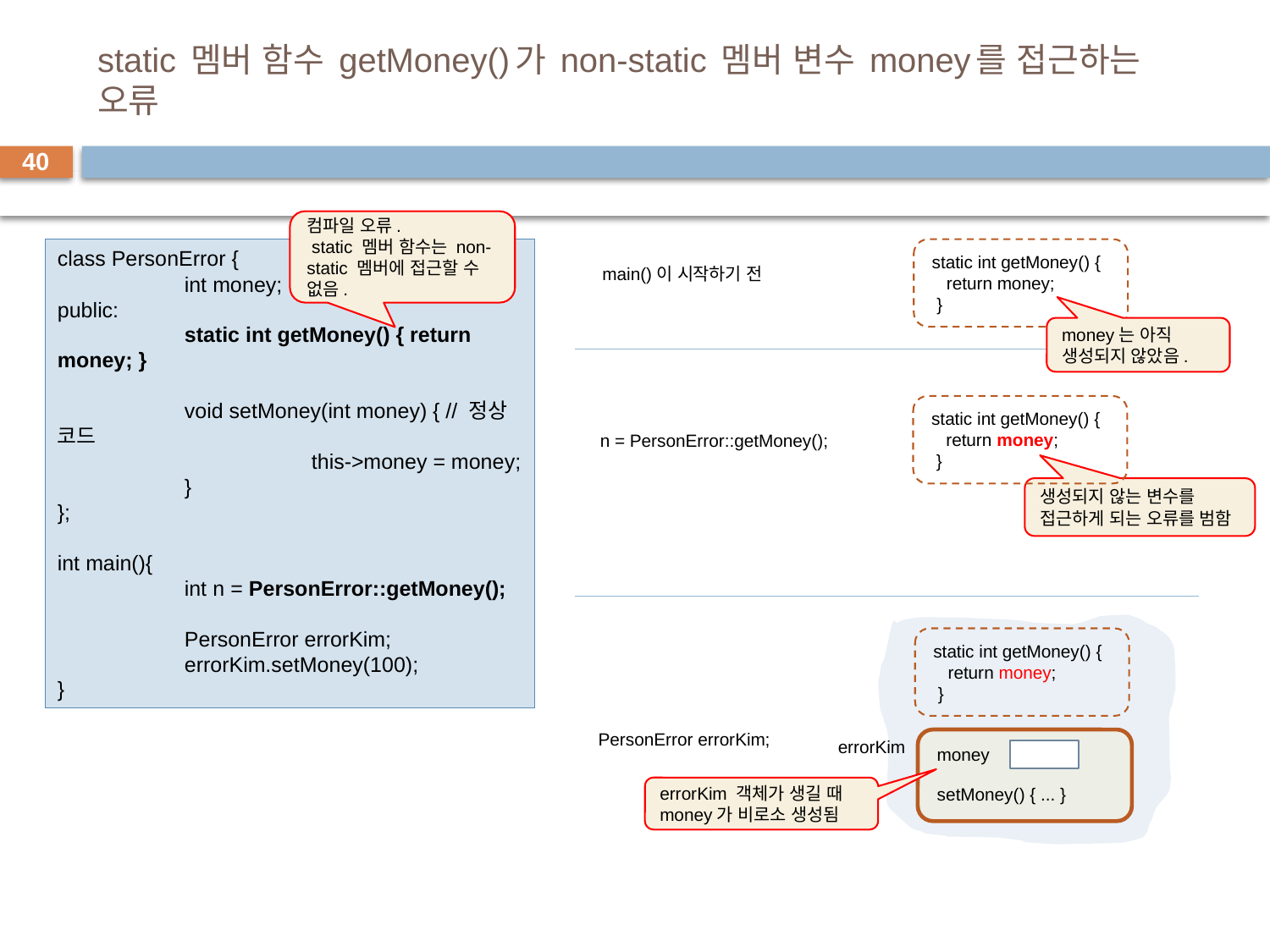

# static 멤버 함수 getMoney()가 non-static 멤버 변수 money를 접근하는 오류
40
컴파일 오류.
 static 멤버 함수는 non-static 멤버에 접근할 수 없음.
class PersonError {
	int money;
public:
	static int getMoney() { return money; }

	void setMoney(int money) { // 정상 코드
		this->money = money;
	}
};

int main(){
	int n = PersonError::getMoney();

	PersonError errorKim;
	errorKim.setMoney(100);
}

static int getMoney() {
   return money;
 }
main()이 시작하기 전
money는 아직 생성되지 않았음.

static int getMoney() {
   return money;
 }
n = PersonError::getMoney();
생성되지 않는 변수를 접근하게 되는 오류를 범함

static int getMoney() {
   return money;
 }
PersonError errorKim;
errorKim

money

setMoney() { ... }
errorKim 객체가 생길 때
money가 비로소 생성됨